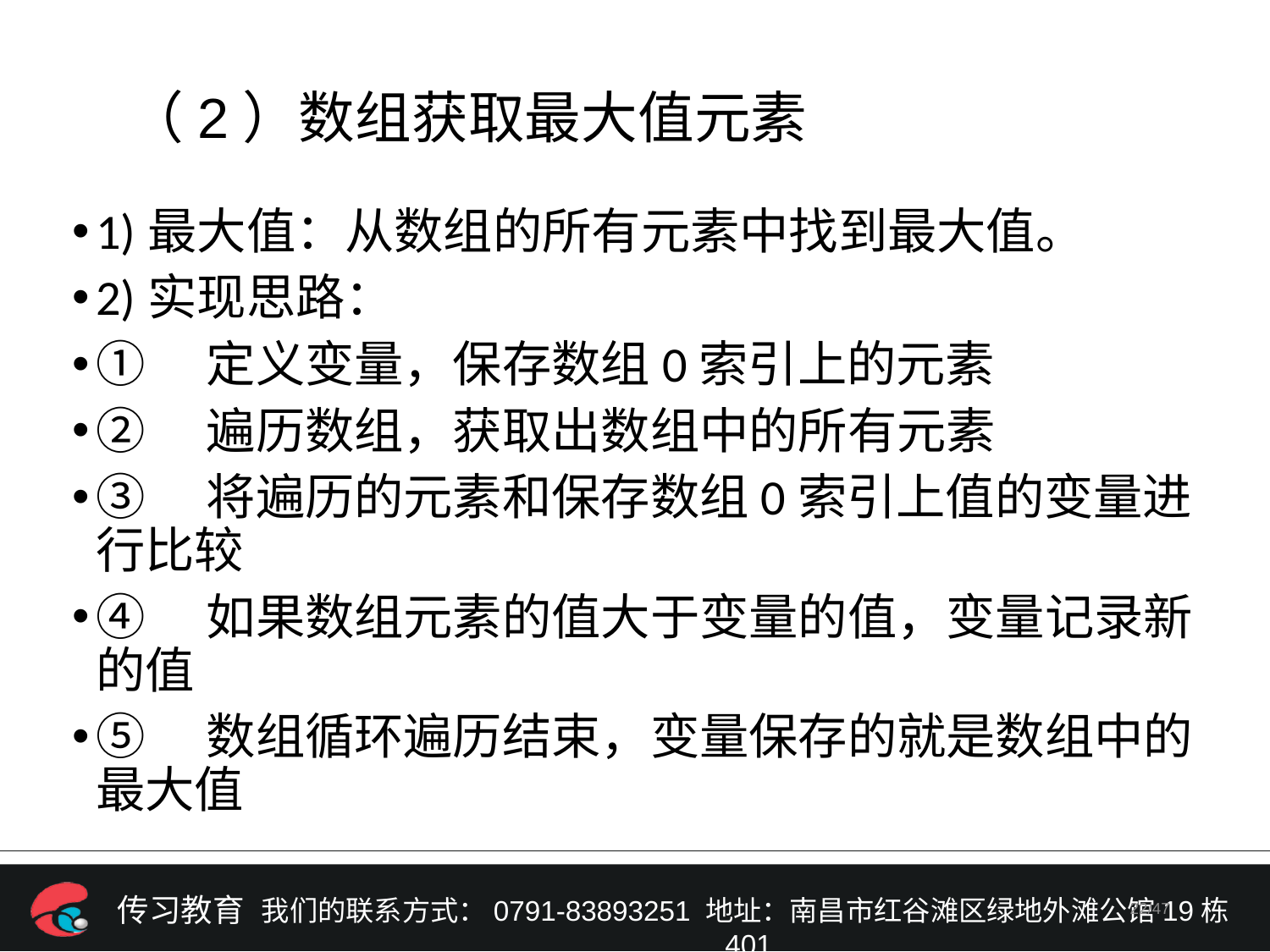

（2）数组获取最大值元素

1)最大值：从数组的所有元素中找到最大值。
2)实现思路：
①　定义变量，保存数组0索引上的元素
②　遍历数组，获取出数组中的所有元素
③　将遍历的元素和保存数组0索引上值的变量进行比较
④　如果数组元素的值大于变量的值，变量记录新的值
⑤　数组循环遍历结束，变量保存的就是数组中的最大值
22/47